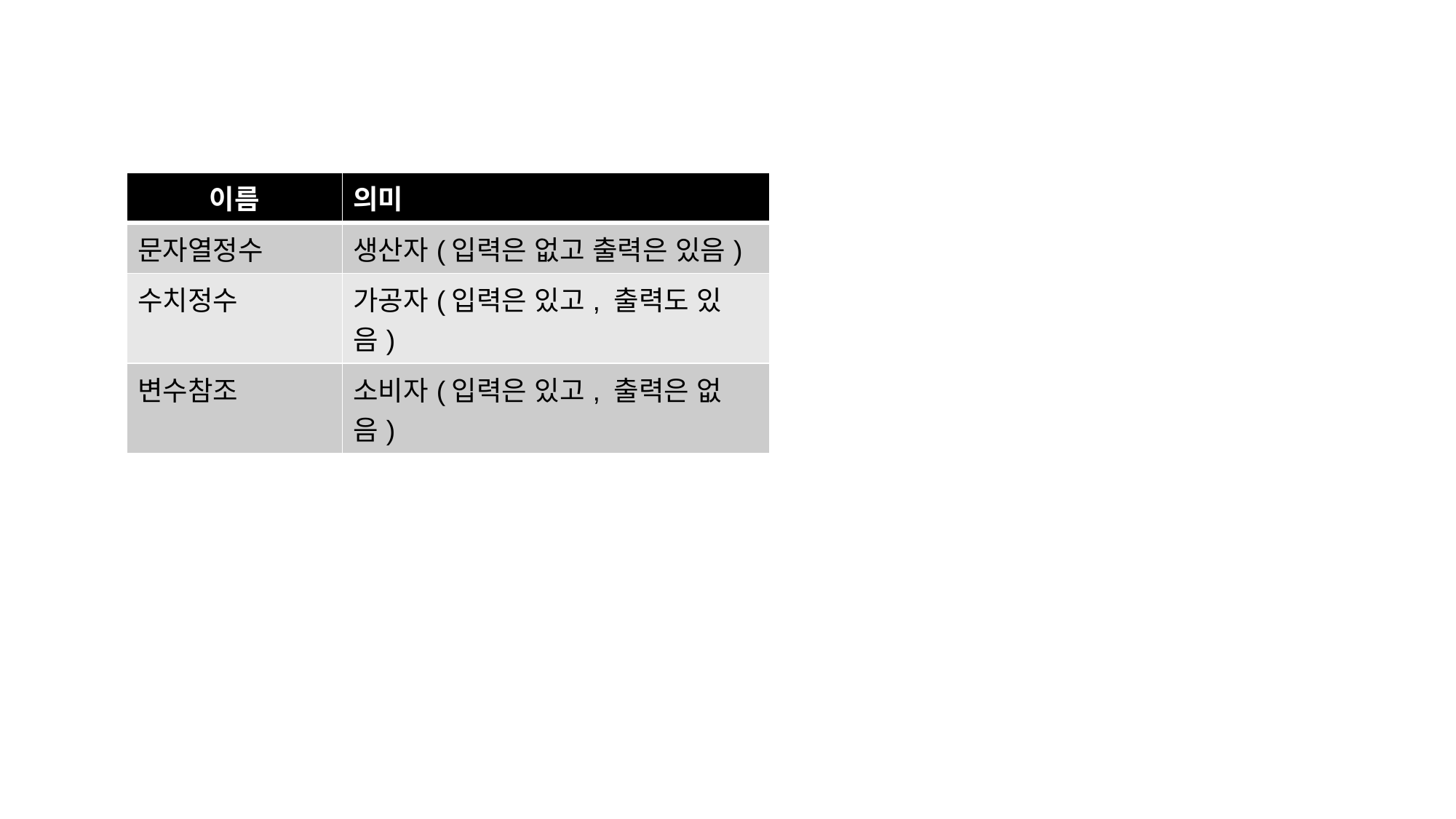

| 이름 | 의미 |
| --- | --- |
| 문자열정수 | 생산자(입력은 없고 출력은 있음) |
| 수치정수 | 가공자(입력은 있고, 출력도 있음) |
| 변수참조 | 소비자(입력은 있고, 출력은 없음) |